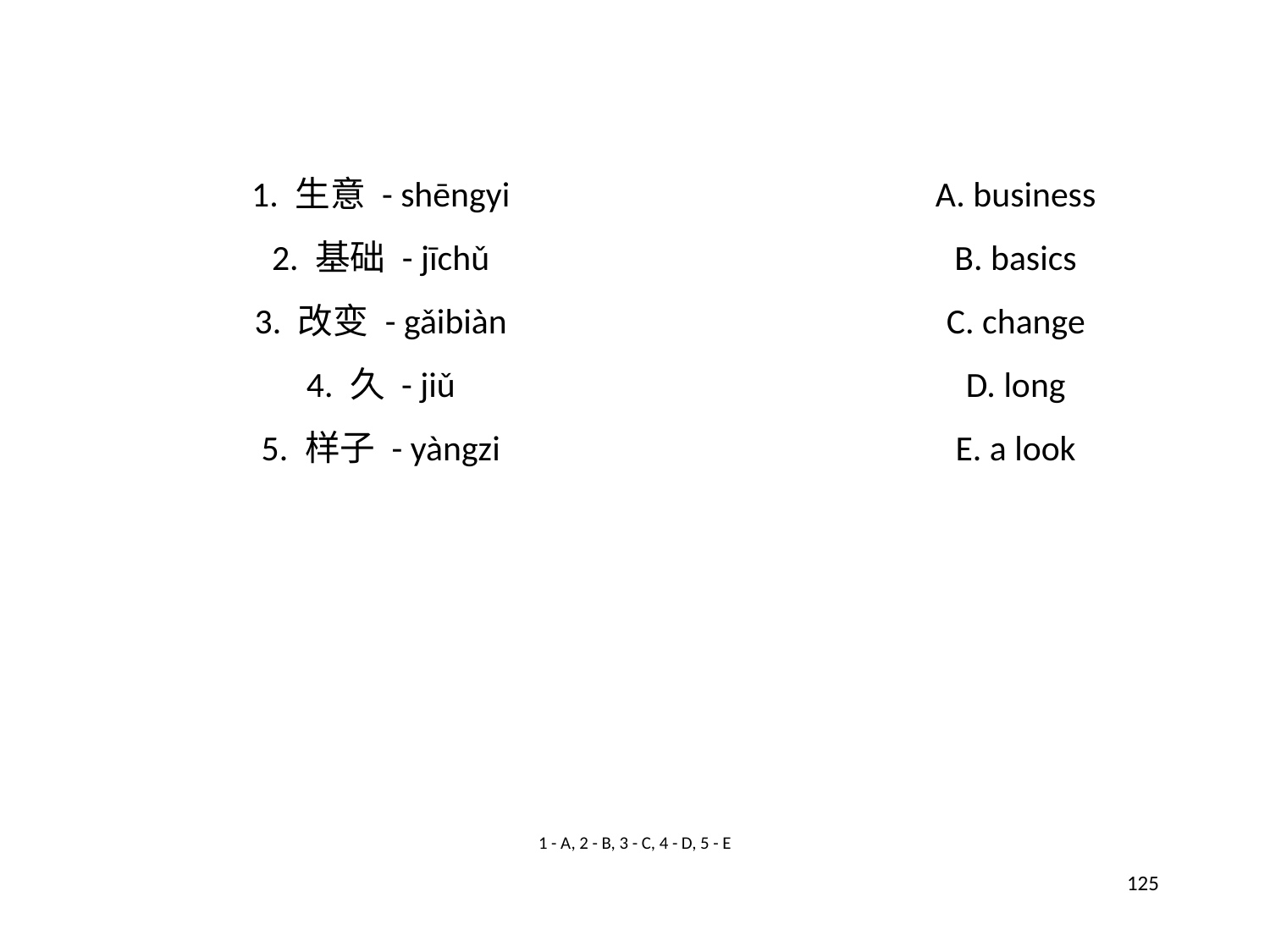

1. 生意 - shēngyi

A. business

2. 基础 - jīchǔ

B. basics

3. 改变 - gǎibiàn

C. change

4. 久 - jiǔ

D. long

5. 样子 - yàngzi

E. a look
1 - A, 2 - B, 3 - C, 4 - D, 5 - E

125